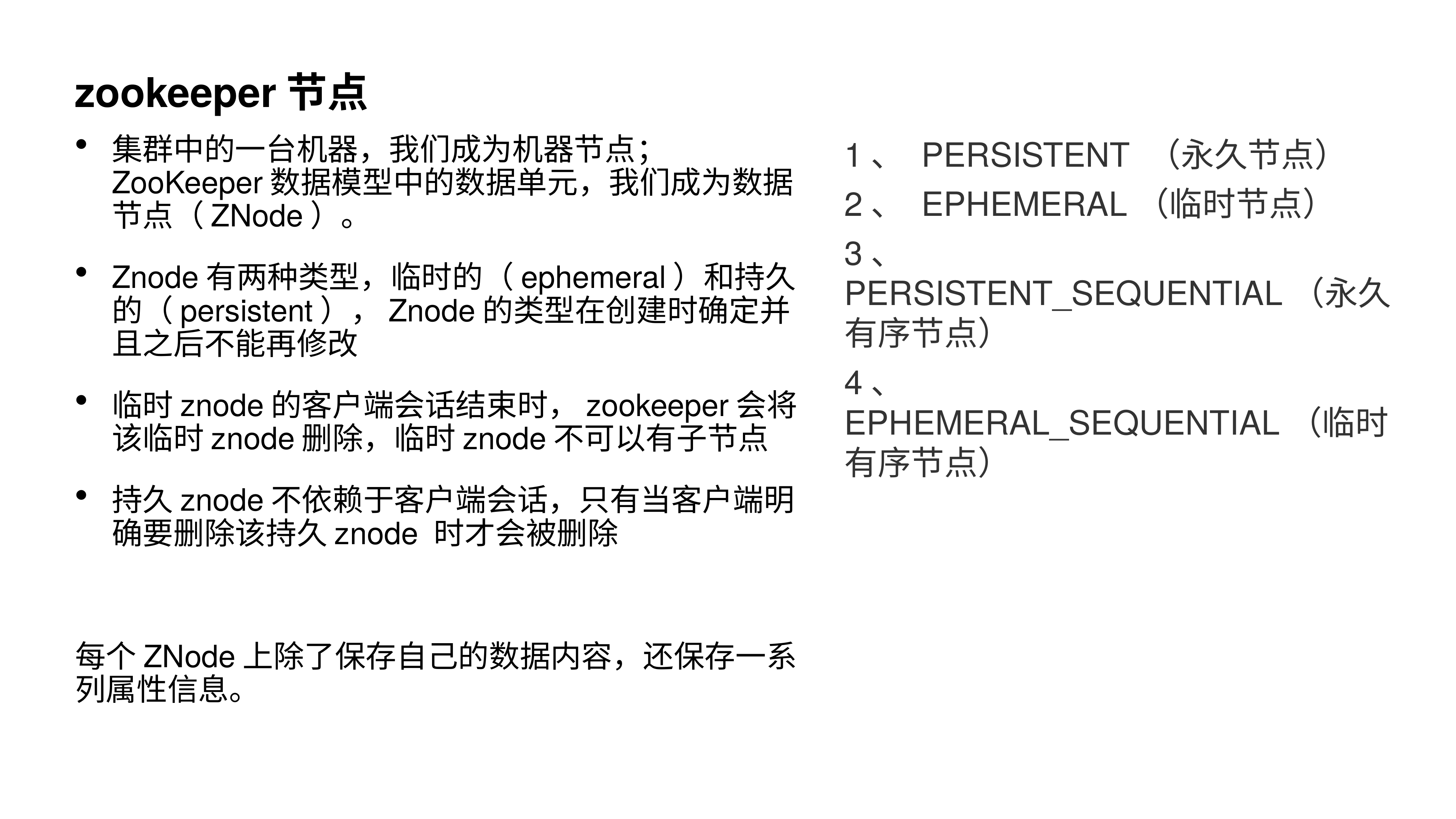

zookeeper节点
集群中的一台机器，我们成为机器节点；ZooKeeper数据模型中的数据单元，我们成为数据节点（ZNode）。
Znode有两种类型，临时的（ephemeral）和持久的（persistent），Znode的类型在创建时确定并且之后不能再修改
临时znode的客户端会话结束时，zookeeper会将该临时znode删除，临时znode不可以有子节点
持久znode不依赖于客户端会话，只有当客户端明确要删除该持久znode 时才会被删除

每个ZNode上除了保存自己的数据内容，还保存一系列属性信息。
1、 PERSISTENT （永久节点）
2、 EPHEMERAL（临时节点）
3、 PERSISTENT_SEQUENTIAL（永久有序节点）
4、 EPHEMERAL_SEQUENTIAL（临时有序节点）